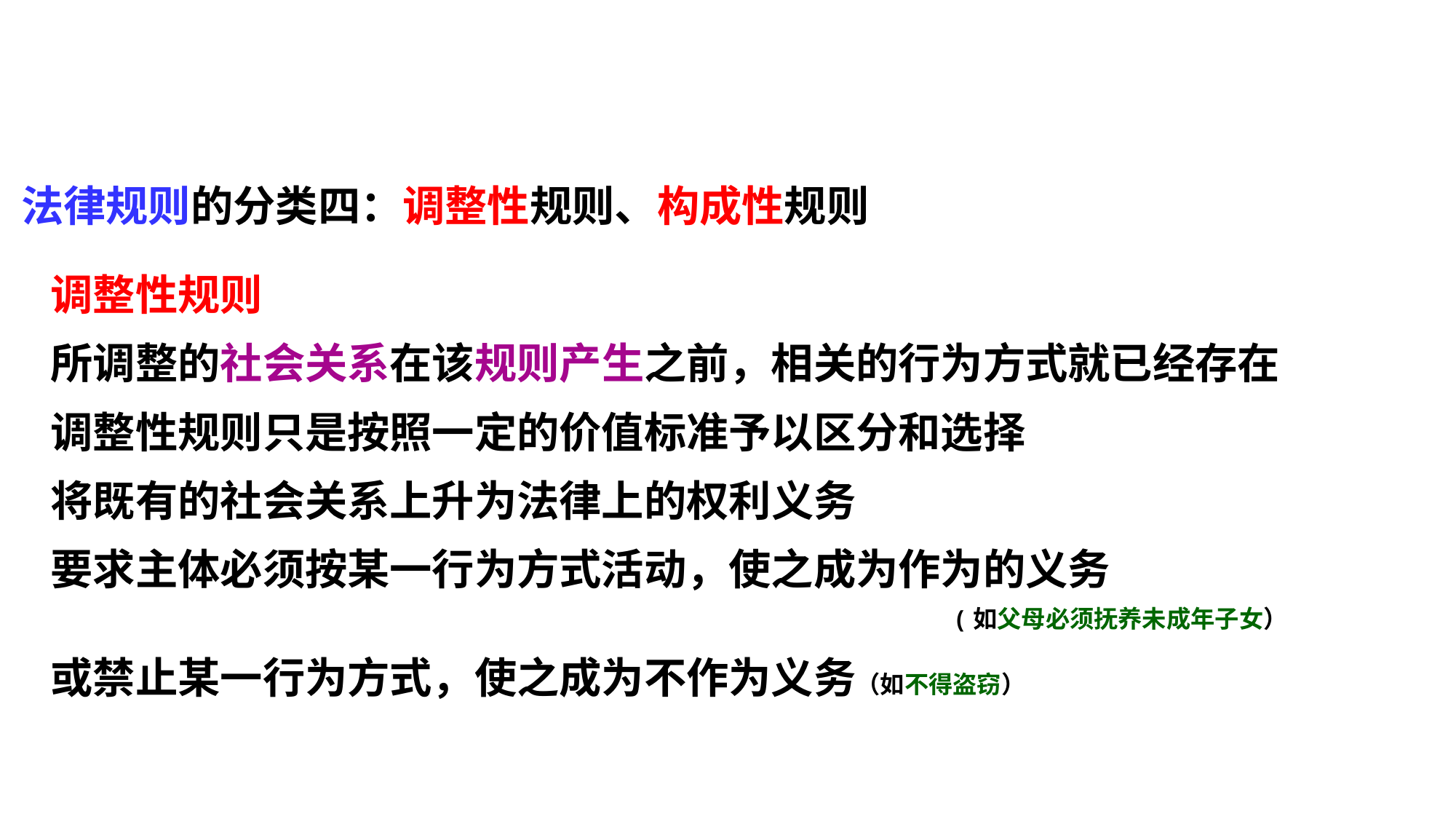

法律规则的分类四：调整性规则、构成性规则

  调整性规则
  所调整的社会关系在该规则产生之前，相关的行为方式就已经存在
  调整性规则只是按照一定的价值标准予以区分和选择
  将既有的社会关系上升为法律上的权利义务
  要求主体必须按某一行为方式活动，使之成为作为的义务
                                                                (如父母必须抚养未成年子女）
  或禁止某一行为方式，使之成为不作为义务（如不得盗窃）